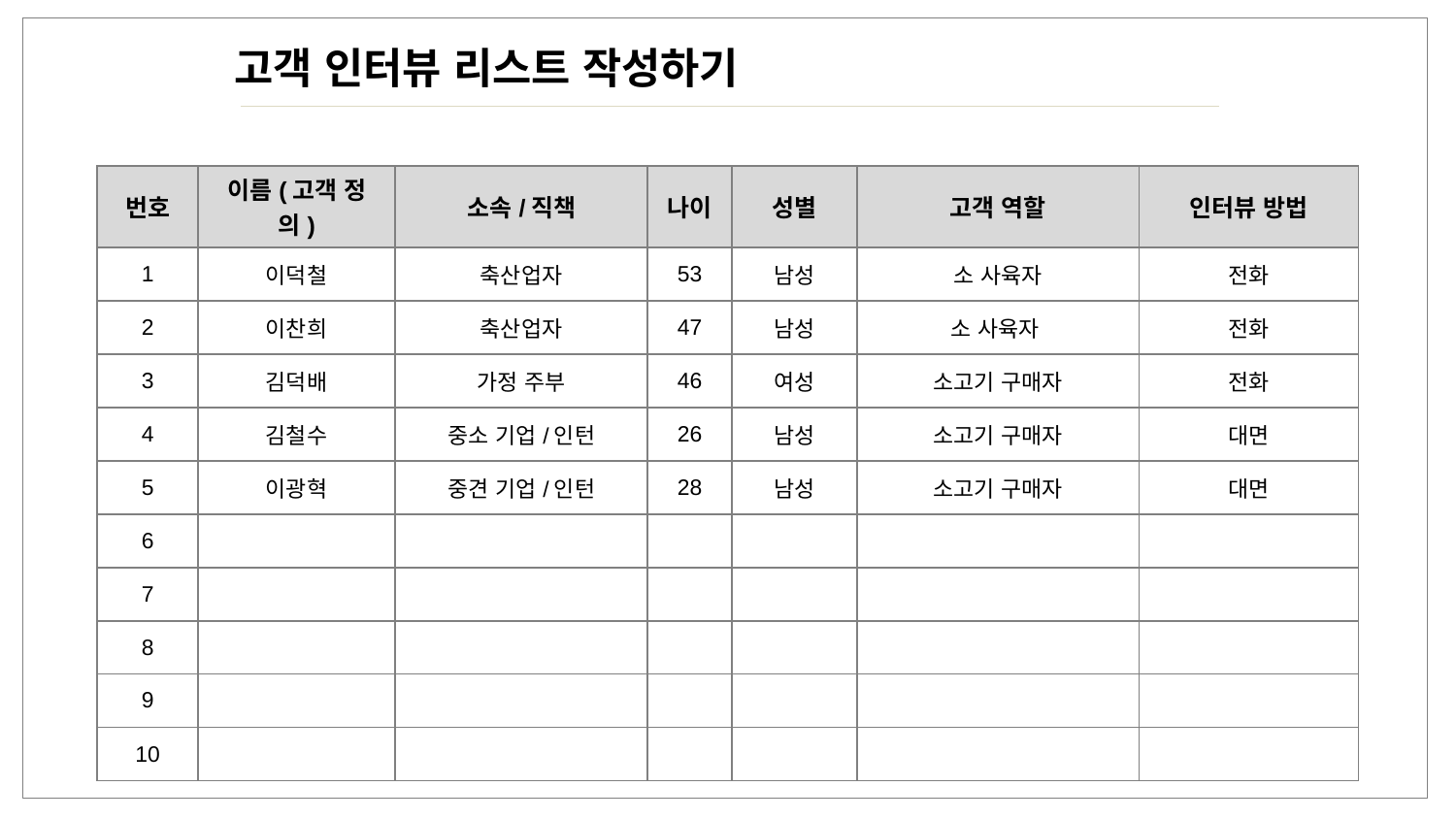

고객 인터뷰 리스트 작성하기
| 번호 | 이름(고객 정의) | 소속/직책 | 나이 | 성별 | 고객 역할 | 인터뷰 방법 |
| --- | --- | --- | --- | --- | --- | --- |
| 1 | 이덕철 | 축산업자 | 53 | 남성 | 소 사육자 | 전화 |
| 2 | 이찬희 | 축산업자 | 47 | 남성 | 소 사육자 | 전화 |
| 3 | 김덕배 | 가정 주부 | 46 | 여성 | 소고기 구매자 | 전화 |
| 4 | 김철수 | 중소 기업/인턴 | 26 | 남성 | 소고기 구매자 | 대면 |
| 5 | 이광혁 | 중견 기업/인턴 | 28 | 남성 | 소고기 구매자 | 대면 |
| 6 |  |  |  |  |  |  |
| 7 |  |  |  |  |  |  |
| 8 |  |  |  |  |  |  |
| 9 |  |  |  |  |  |  |
| 10 |  |  |  |  |  |  |